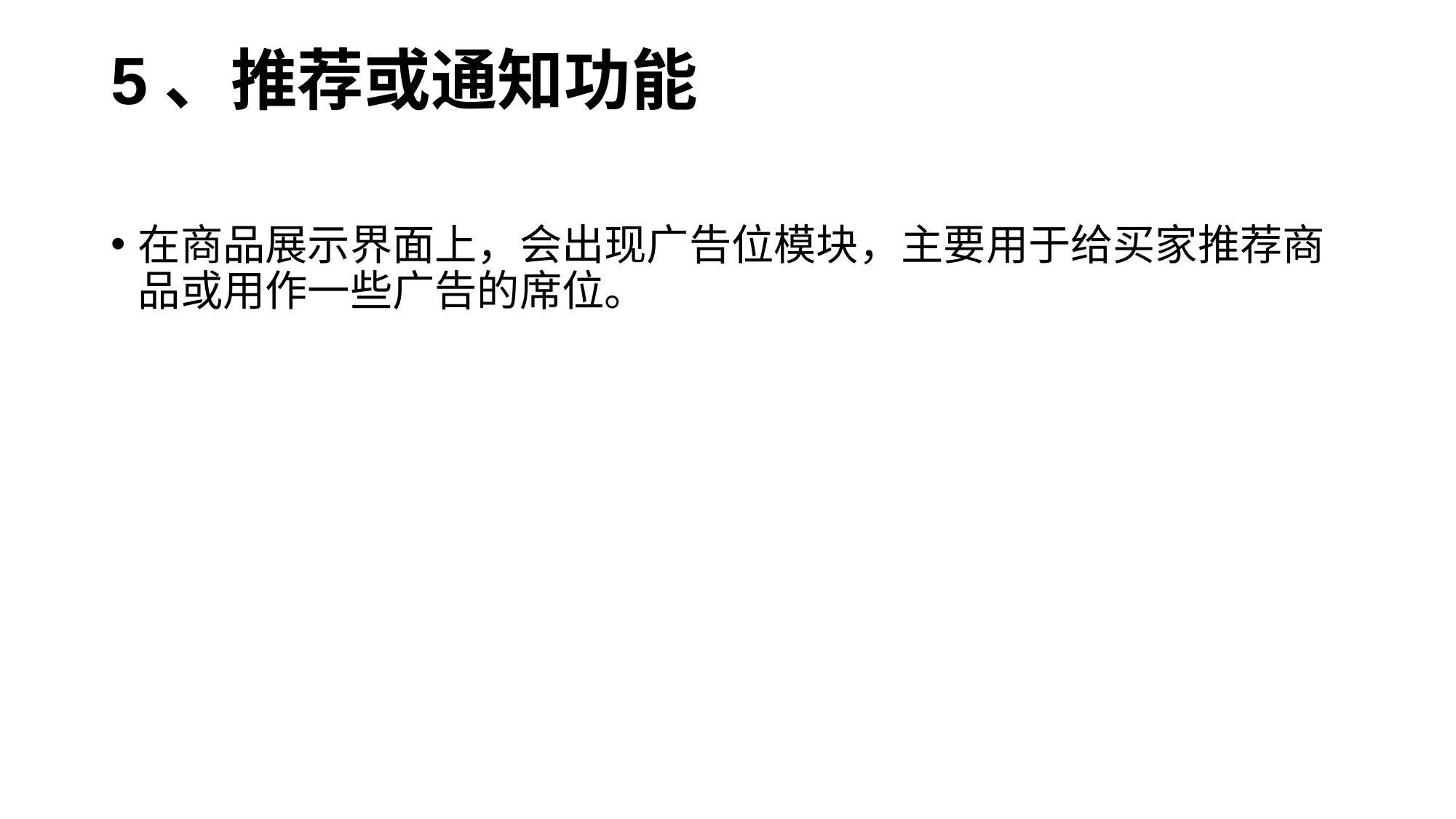

# 5、推荐或通知功能
在商品展示界面上，会出现广告位模块，主要用于给买家推荐商品或用作一些广告的席位。